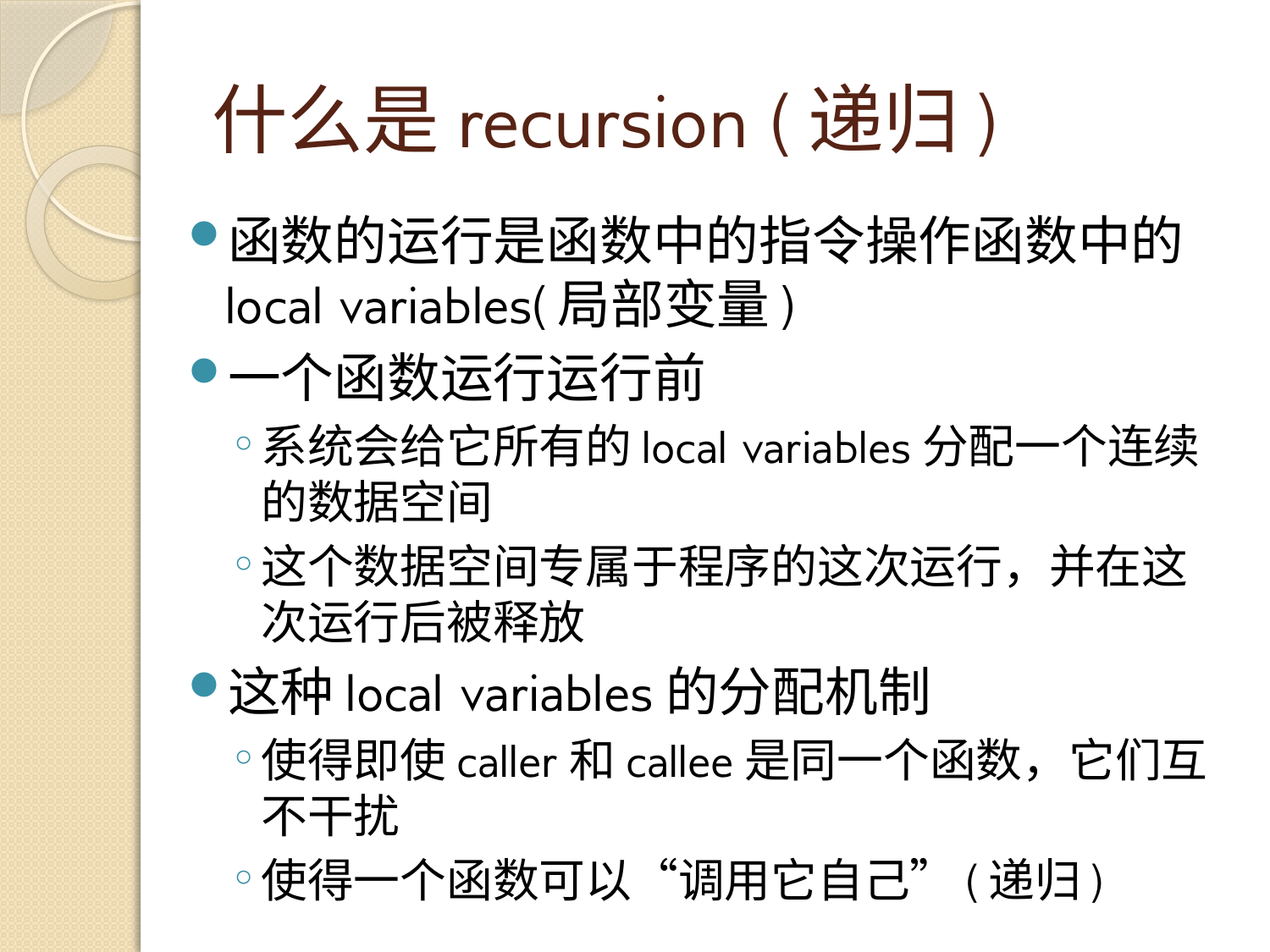

# 什么是recursion (递归)
函数的运行是函数中的指令操作函数中的local variables(局部变量)
一个函数运行运行前
系统会给它所有的local variables分配一个连续的数据空间
这个数据空间专属于程序的这次运行，并在这次运行后被释放
这种local variables的分配机制
使得即使caller和callee是同一个函数，它们互不干扰
使得一个函数可以“调用它自己”(递归)